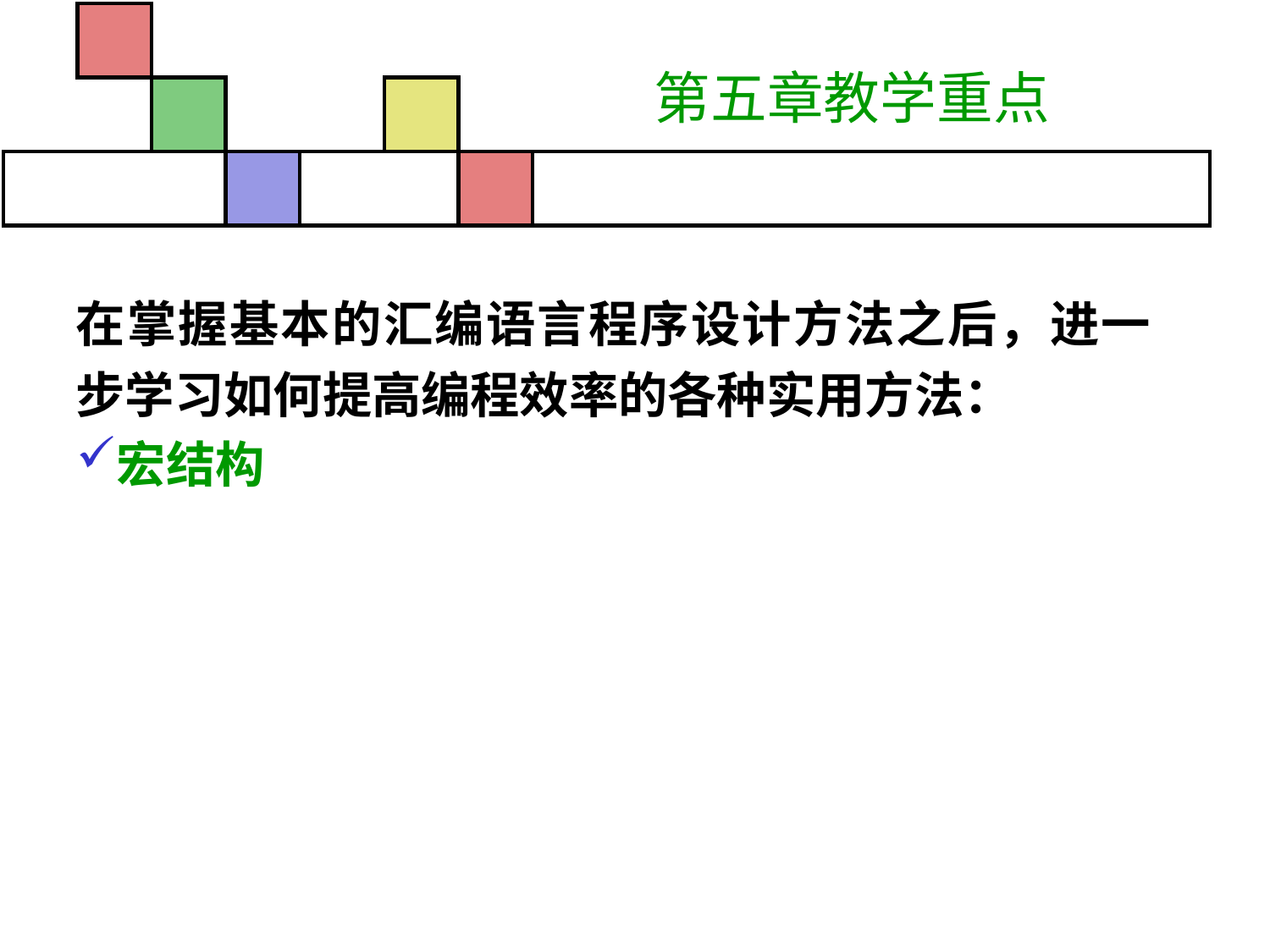

# 第五章教学重点
在掌握基本的汇编语言程序设计方法之后，进一步学习如何提高编程效率的各种实用方法：
宏结构